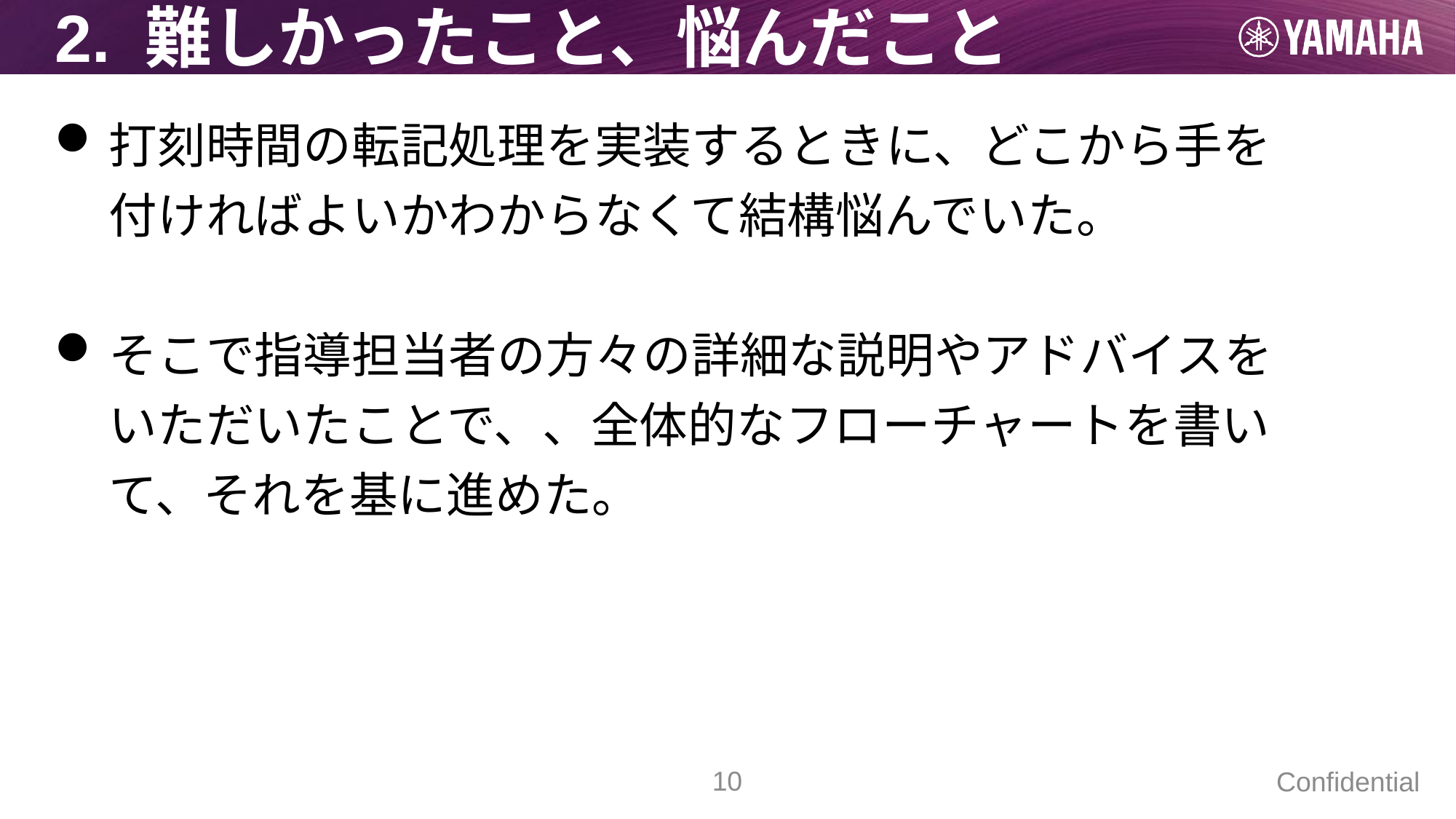

# 2. 難しかったこと、悩んだこと
打刻時間の転記処理を実装するときに、どこから手を付ければよいかわからなくて結構悩んでいた。

そこで指導担当者の方々の詳細な説明やアドバイスをいただいたことで、、全体的なフローチャートを書いて、それを基に進めた。

10
Confidential